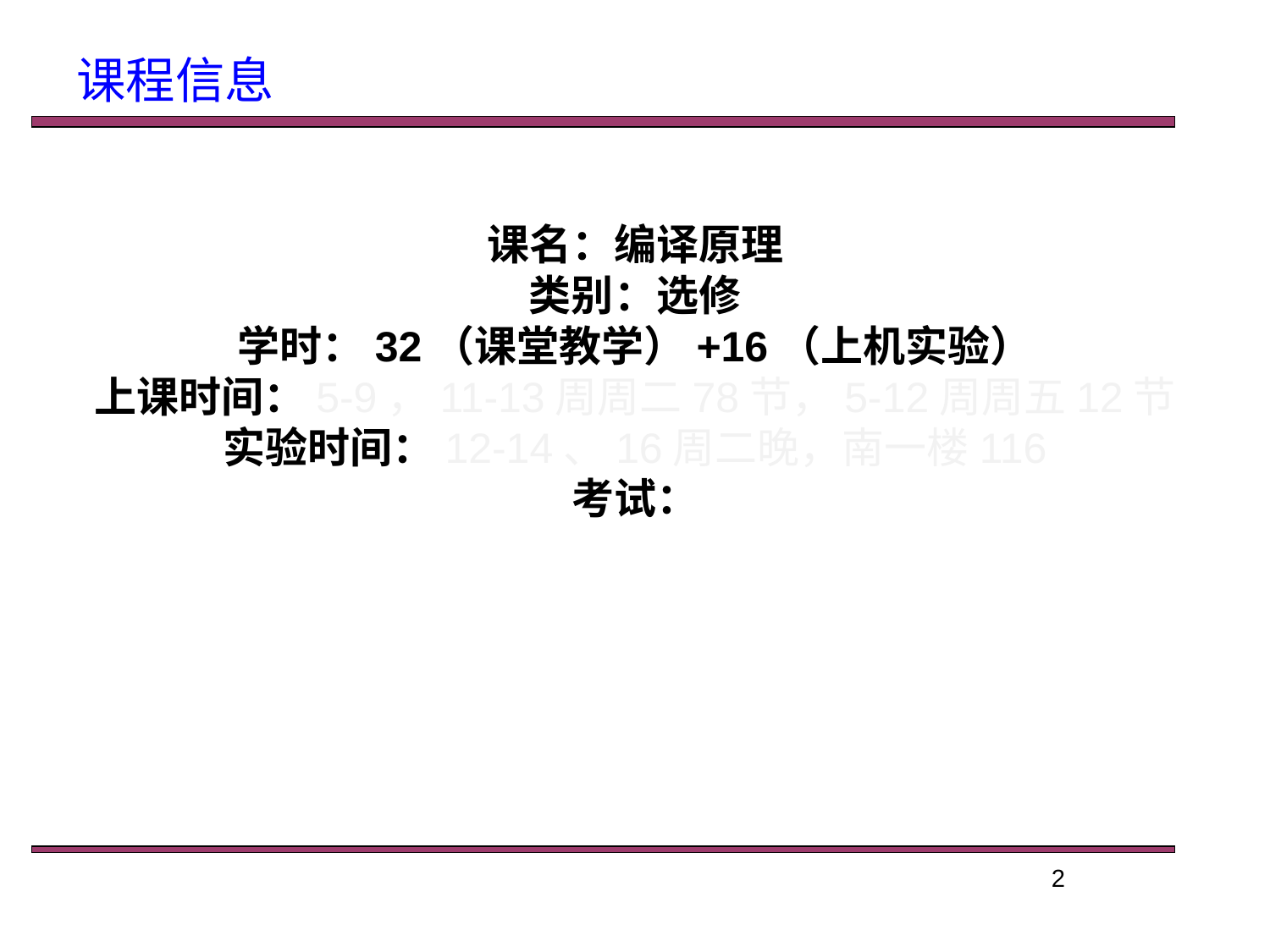

课程信息
课名：编译原理
类别：选修
学时：32（课堂教学）+16（上机实验）
上课时间：5-9，11-13周周二78节，5-12周周五12节
实验时间：12-14、16周二晚，南一楼116
考试：

2